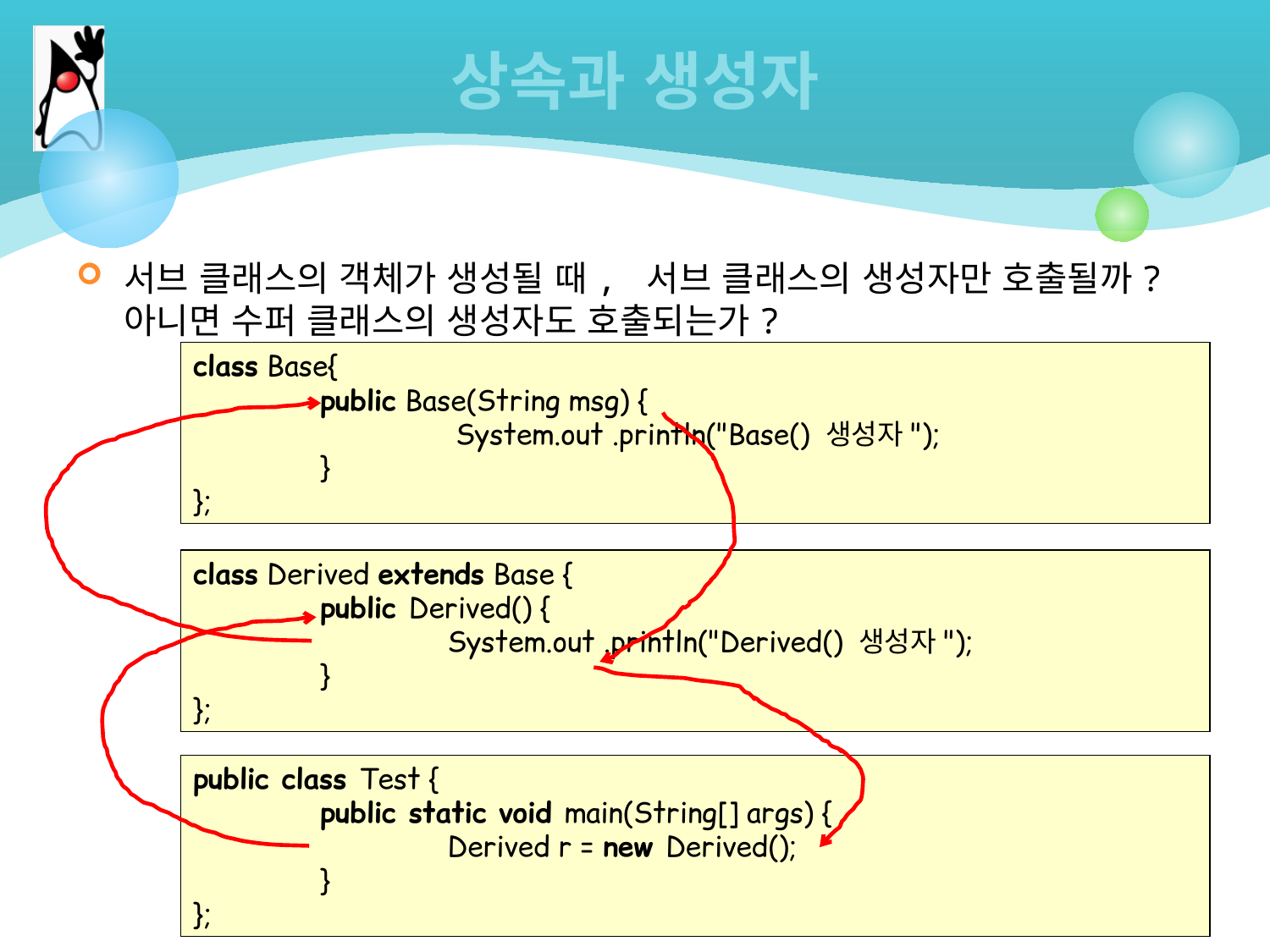

# 상속과 생성자
서브 클래스의 객체가 생성될 때, 서브 클래스의 생성자만 호출될까? 아니면 수퍼 클래스의 생성자도 호출되는가?

class Base{
	public Base(String msg) {
		 System.out .println("Base() 생성자");
	}
};

class Derived extends Base {
	public Derived() {
		System.out .println("Derived() 생성자");
	}
};

public class Test {
	public static void main(String[] args) {
		Derived r = new Derived();
	}
};